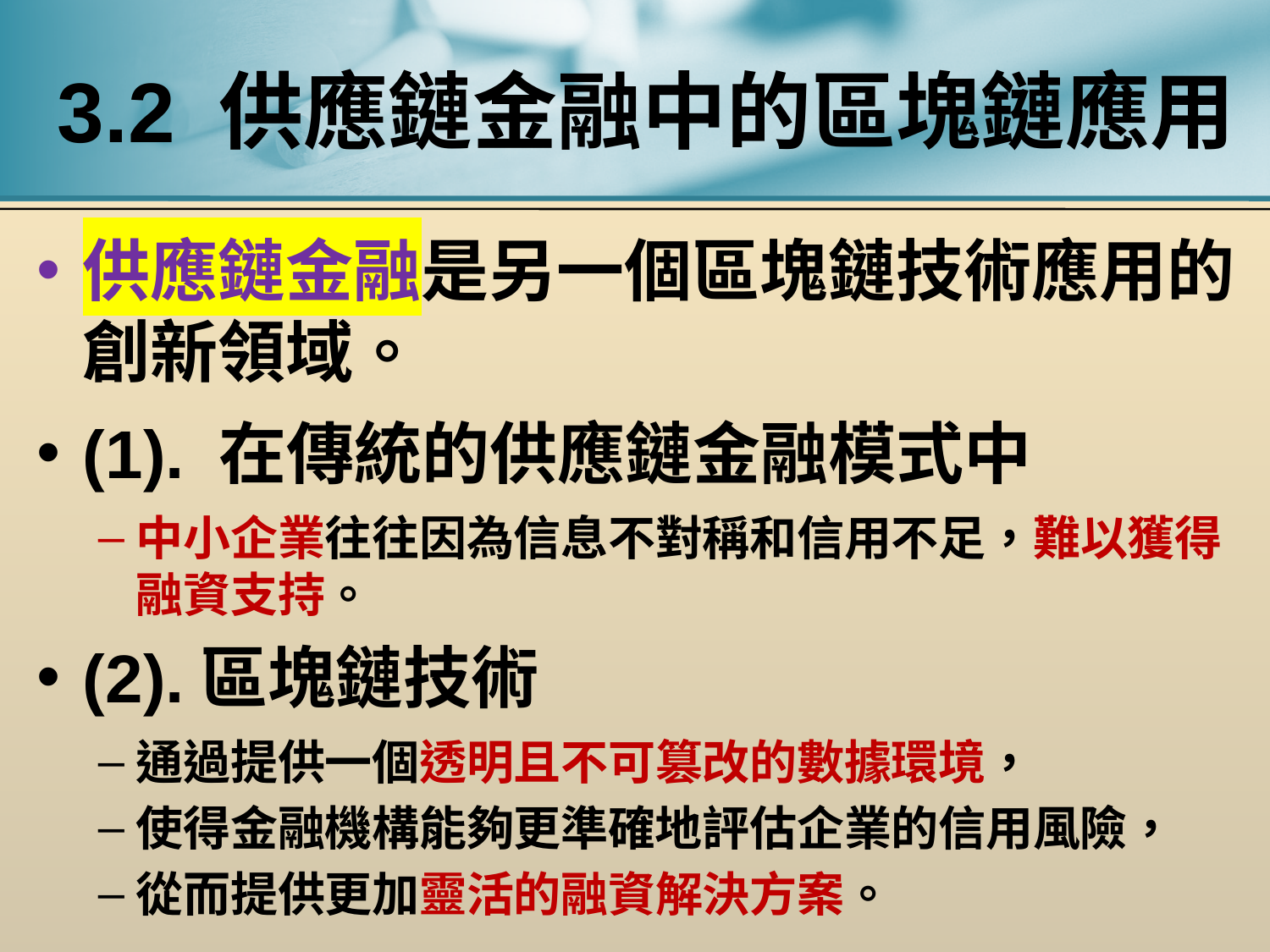

# 3.2 供應鏈金融中的區塊鏈應用
供應鏈金融是另一個區塊鏈技術應用的創新領域。
(1). 在傳統的供應鏈金融模式中
中小企業往往因為信息不對稱和信用不足，難以獲得融資支持。
(2).區塊鏈技術
通過提供一個透明且不可篡改的數據環境，
使得金融機構能夠更準確地評估企業的信用風險，
從而提供更加靈活的融資解決方案。